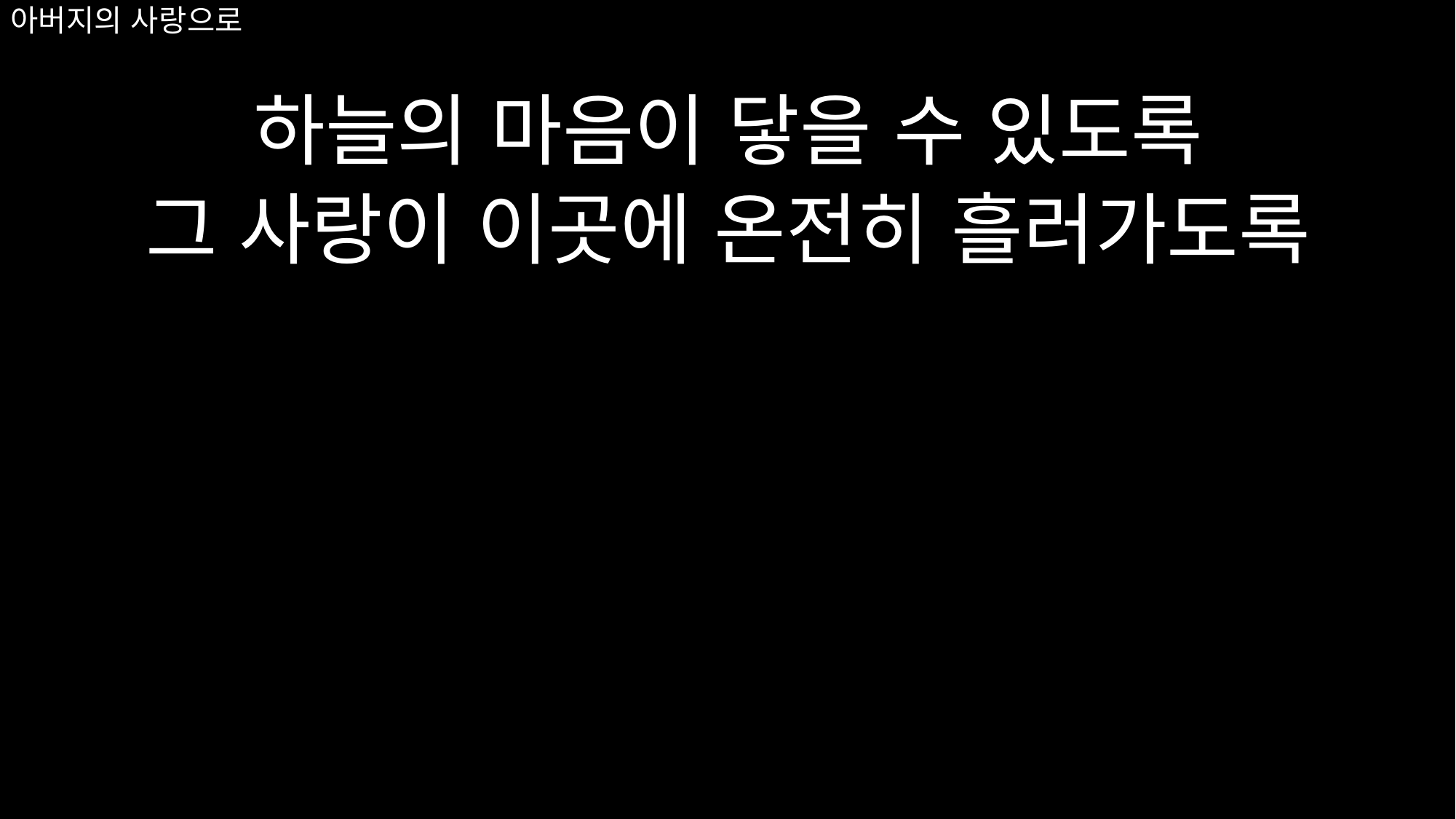

하늘의 마음이 닿을 수 있도록
그 사랑이 이곳에 온전히 흘러가도록

# 아버지의 사랑으로